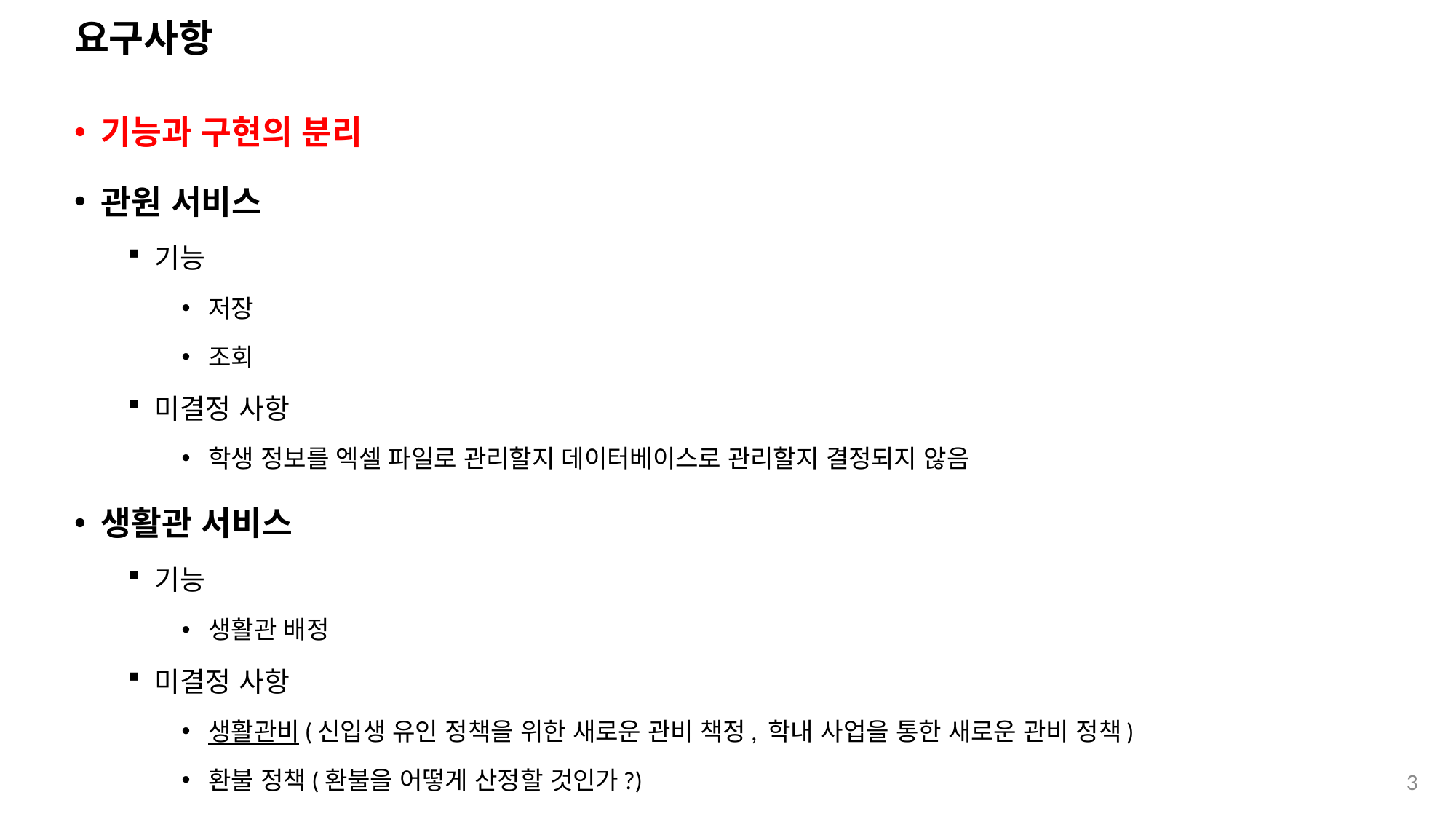

# 요구사항
기능과 구현의 분리
관원 서비스
기능
저장
조회
미결정 사항
학생 정보를 엑셀 파일로 관리할지 데이터베이스로 관리할지 결정되지 않음
생활관 서비스
기능
생활관 배정
미결정 사항
생활관비(신입생 유인 정책을 위한 새로운 관비 책정, 학내 사업을 통한 새로운 관비 정책)
환불 정책(환불을 어떻게 산정할 것인가?)

3